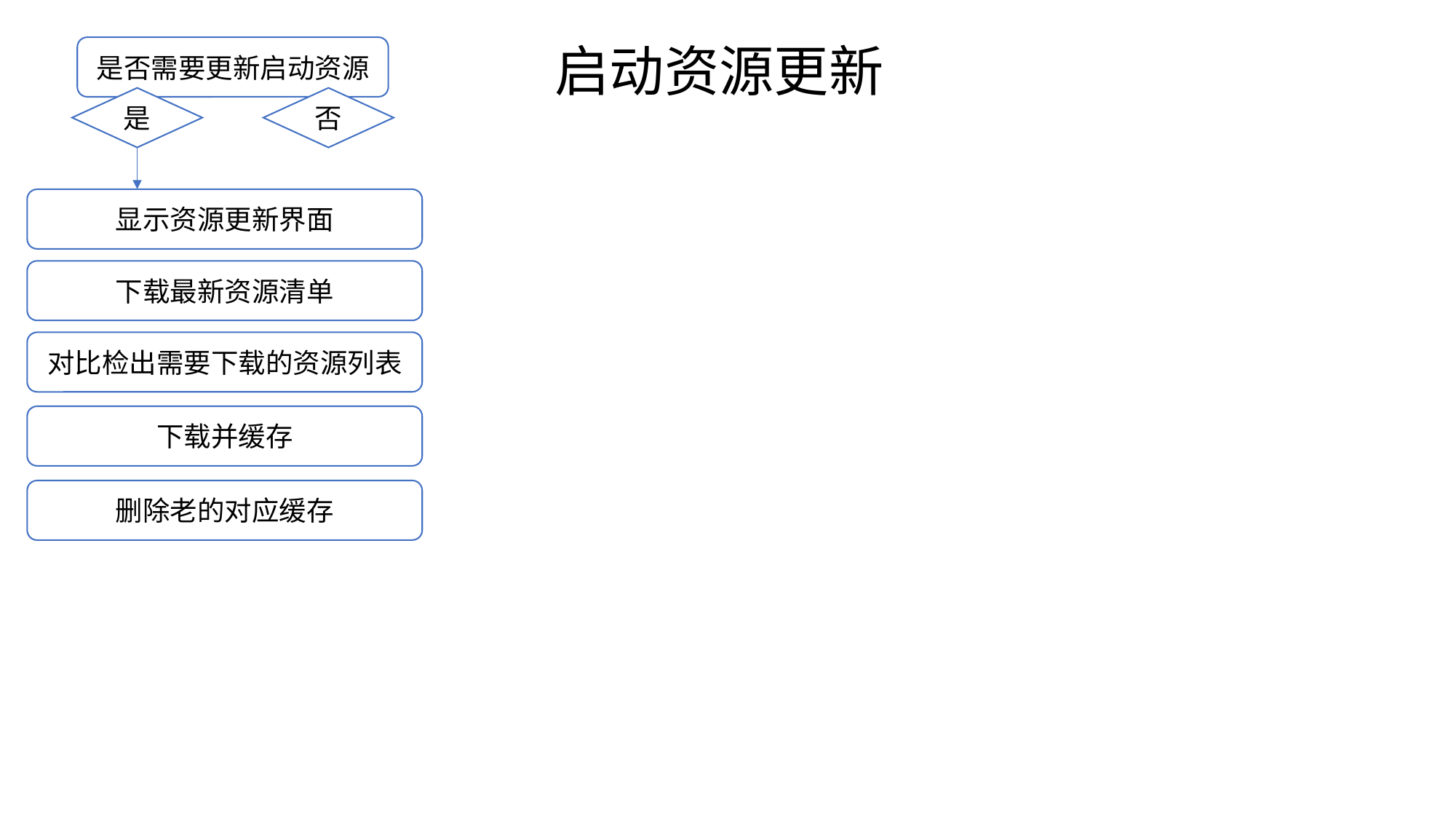

# 启动资源更新
是否需要更新启动资源
是
否
显示资源更新界面
下载最新资源清单
对比检出需要下载的资源列表
下载并缓存
删除老的对应缓存